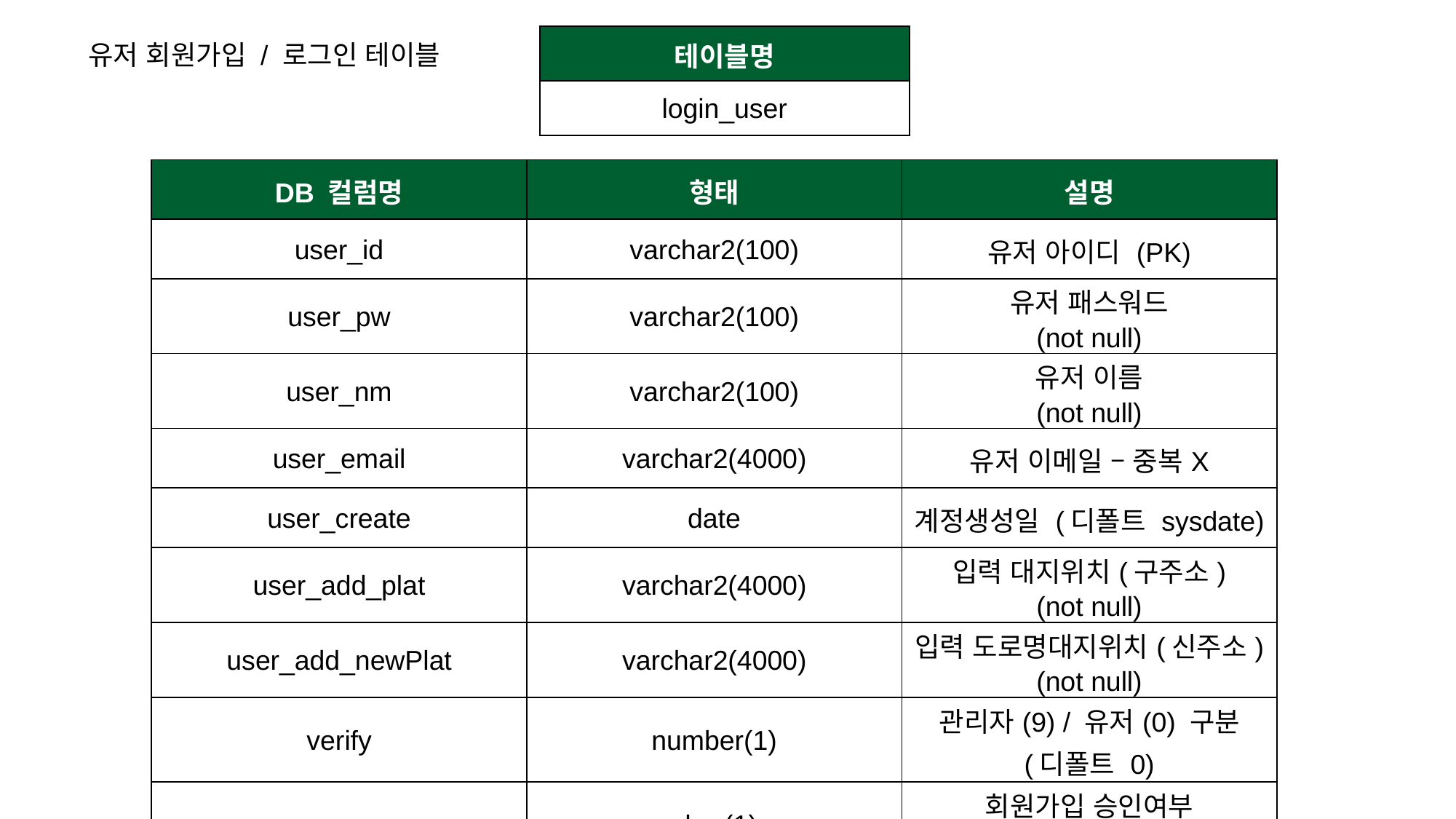

| 테이블명 |
| --- |
| login\_user |
유저 회원가입 / 로그인 테이블
| DB 컬럼명 | 형태 | 설명 |
| --- | --- | --- |
| user\_id | varchar2(100) | 유저 아이디 (PK) |
| user\_pw | varchar2(100) | 유저 패스워드 (not null) |
| user\_nm | varchar2(100) | 유저 이름 (not null) |
| user\_email | varchar2(4000) | 유저 이메일 – 중복X |
| user\_create | date | 계정생성일 (디폴트 sysdate) |
| user\_add\_plat | varchar2(4000) | 입력 대지위치(구주소) (not null) |
| user\_add\_newPlat | varchar2(4000) | 입력 도로명대지위치(신주소) (not null) |
| verify | number(1) | 관리자(9) / 유저(0) 구분 (디폴트 0) |
| app\_yn | char(1) | 회원가입 승인여부 (디폴트 N) |